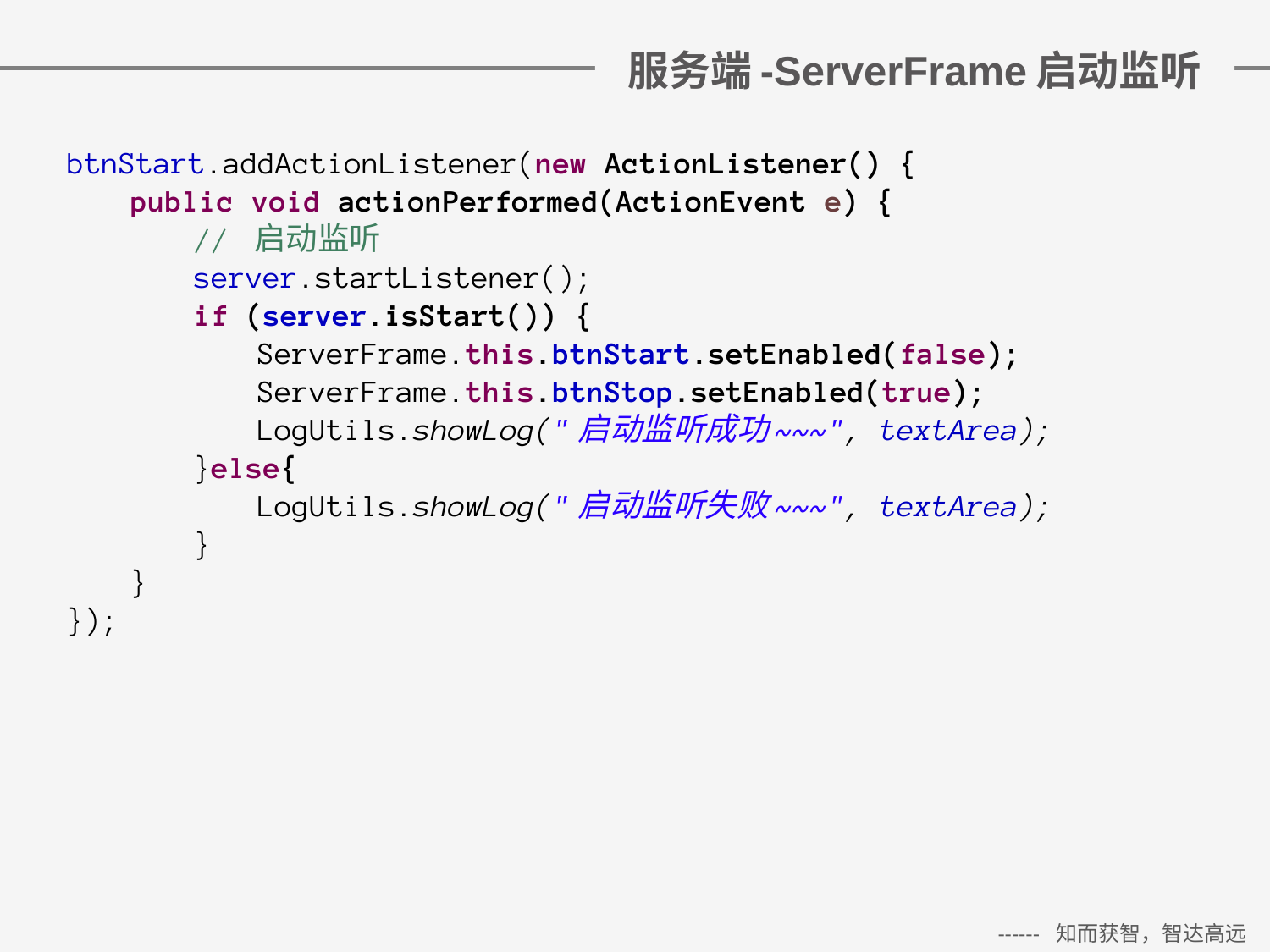

# 服务端-ServerFrame启动监听
btnStart.addActionListener(new ActionListener() {
public void actionPerformed(ActionEvent e) {
// 启动监听
server.startListener();
if (server.isStart()) {
ServerFrame.this.btnStart.setEnabled(false);
ServerFrame.this.btnStop.setEnabled(true);
LogUtils.showLog("启动监听成功~~~", textArea);
}else{
LogUtils.showLog("启动监听失败~~~", textArea);
}
}
});